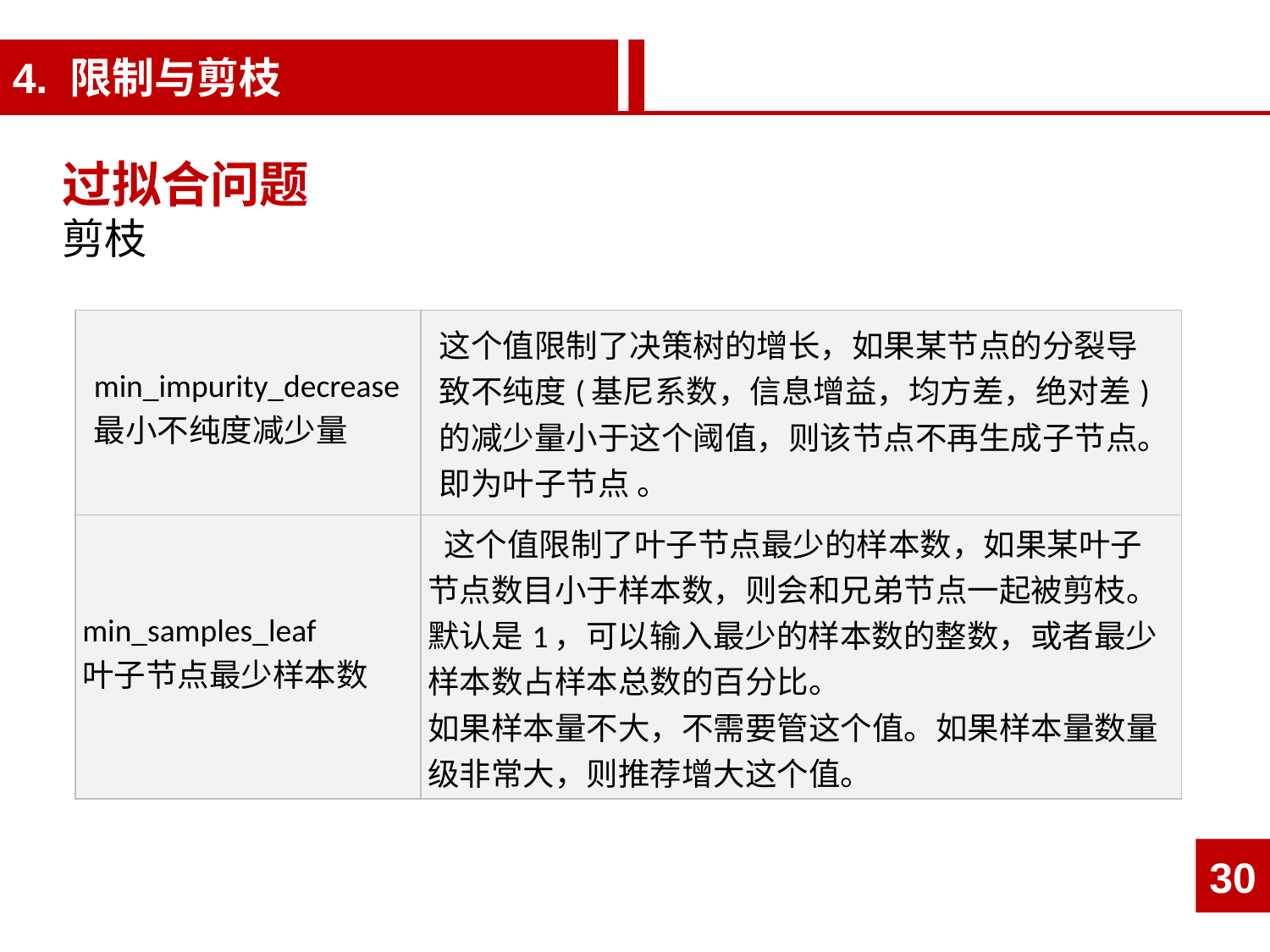

4. 限制与剪枝

过拟合问题
剪枝

| min\_impurity\_decrease 最小不纯度减少量 | 这个值限制了决策树的增长，如果某节点的分裂导致不纯度(基尼系数，信息增益，均方差，绝对差)的减少量小于这个阈值，则该节点不再生成子节点。即为叶子节点 。 |
| --- | --- |
| min\_samples\_leaf 叶子节点最少样本数 | 这个值限制了叶子节点最少的样本数，如果某叶子节点数目小于样本数，则会和兄弟节点一起被剪枝。 默认是1，可以输入最少的样本数的整数，或者最少样本数占样本总数的百分比。 如果样本量不大，不需要管这个值。如果样本量数量级非常大，则推荐增大这个值。 |
30